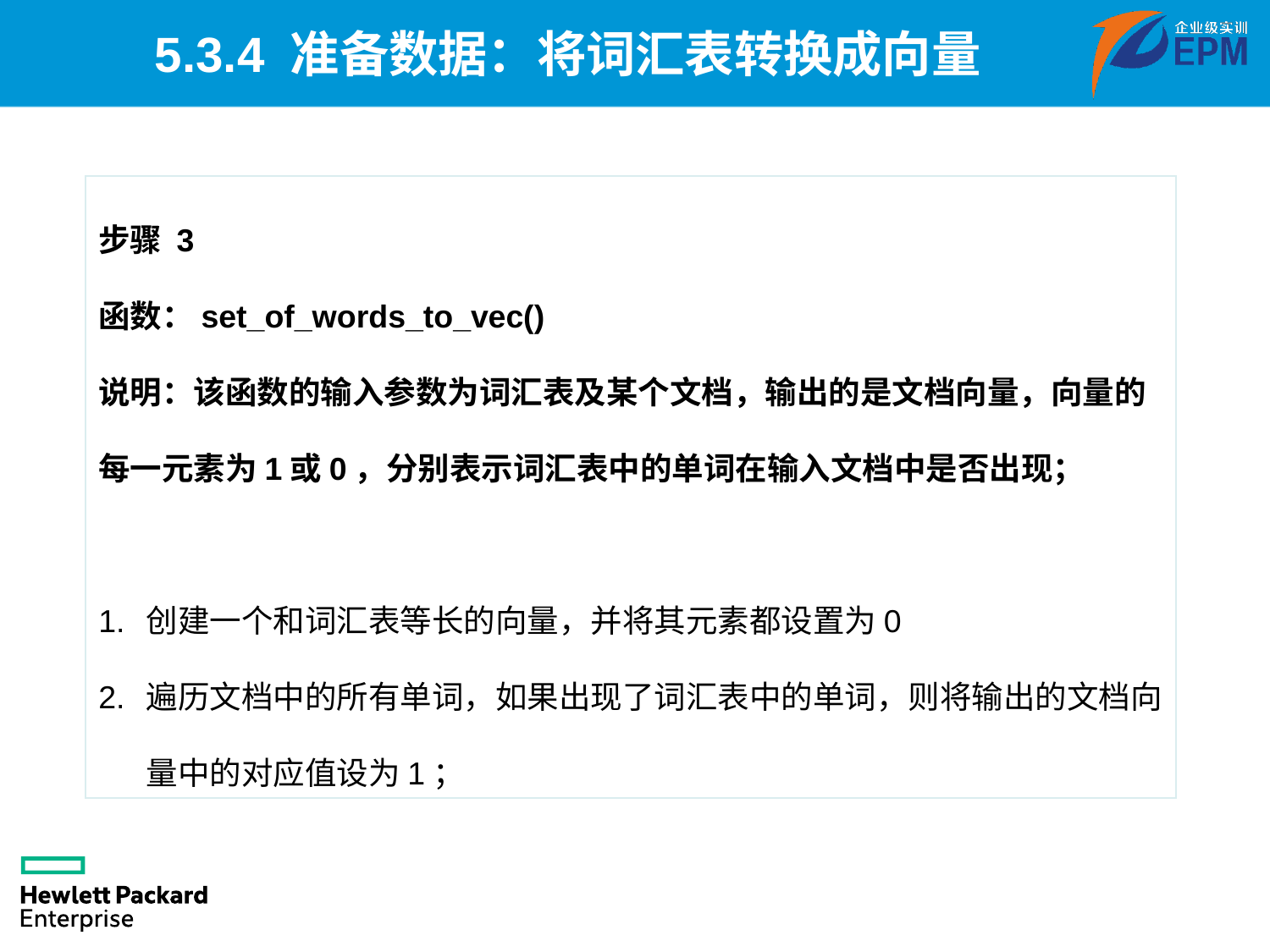

# 5.3.4 准备数据：将词汇表转换成向量
步骤 3
函数：set_of_words_to_vec()
说明：该函数的输入参数为词汇表及某个文档，输出的是文档向量，向量的每一元素为1或0，分别表示词汇表中的单词在输入文档中是否出现；

创建一个和词汇表等长的向量，并将其元素都设置为0
遍历文档中的所有单词，如果出现了词汇表中的单词，则将输出的文档向量中的对应值设为1；